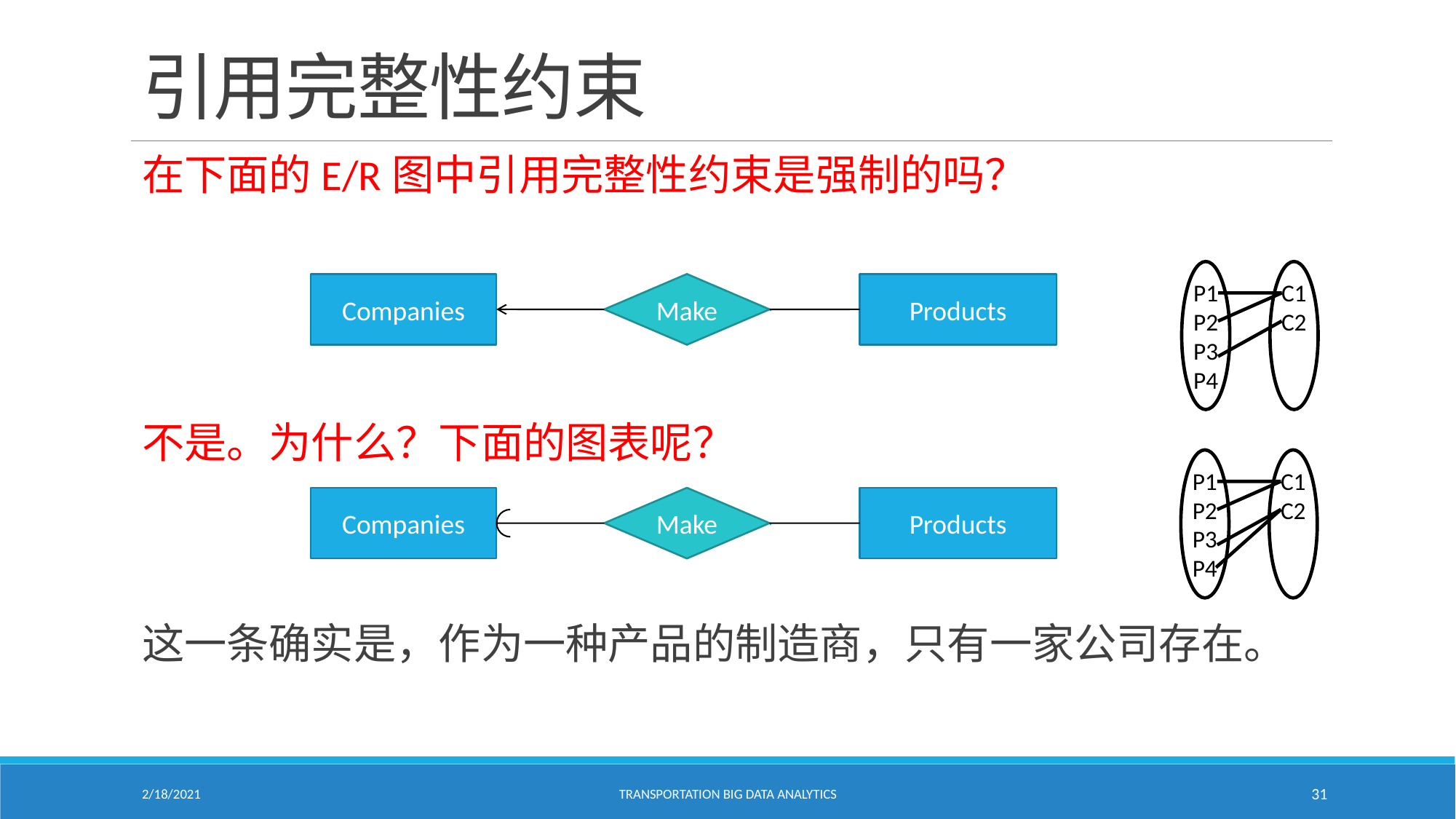

# 引用完整性约束
在下面的E/R图中引用完整性约束是强制的吗？

不是。为什么？下面的图表呢？

这一条确实是，作为一种产品的制造商，只有一家公司存在。
P1
P2
P3
P4
C1
C2

Companies
Make
Products
P1
P2
P3
P4
C1
C2

Companies
Make
Products

2/18/2021
Transportation Big Data Analytics
31